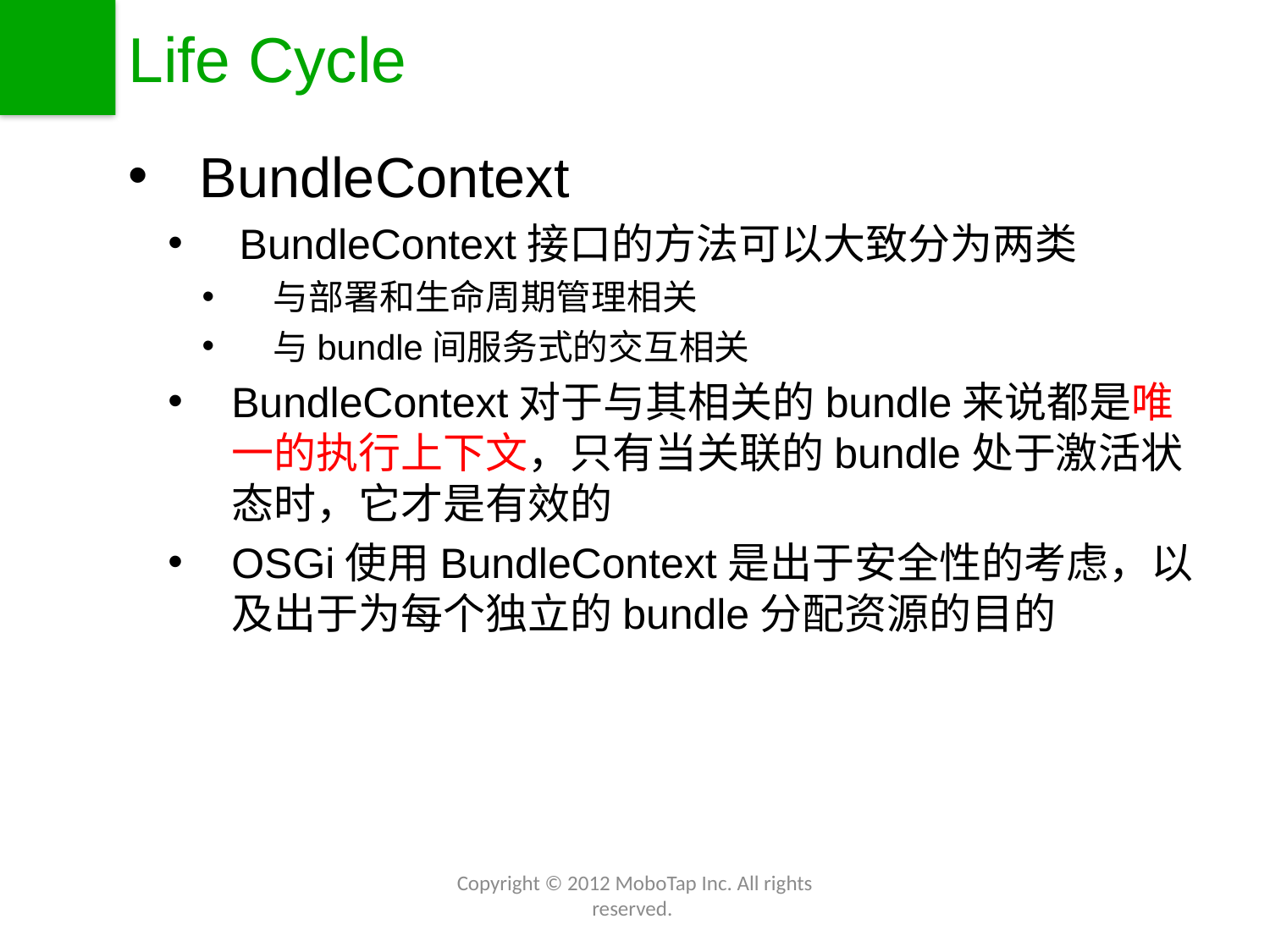

# Life Cycle
BundleContext
BundleContext接口的方法可以大致分为两类
与部署和生命周期管理相关
与bundle间服务式的交互相关
BundleContext对于与其相关的bundle来说都是唯一的执行上下文，只有当关联的bundle处于激活状态时，它才是有效的
OSGi使用BundleContext是出于安全性的考虑，以及出于为每个独立的bundle分配资源的目的
Copyright © 2012 MoboTap Inc. All rights reserved.